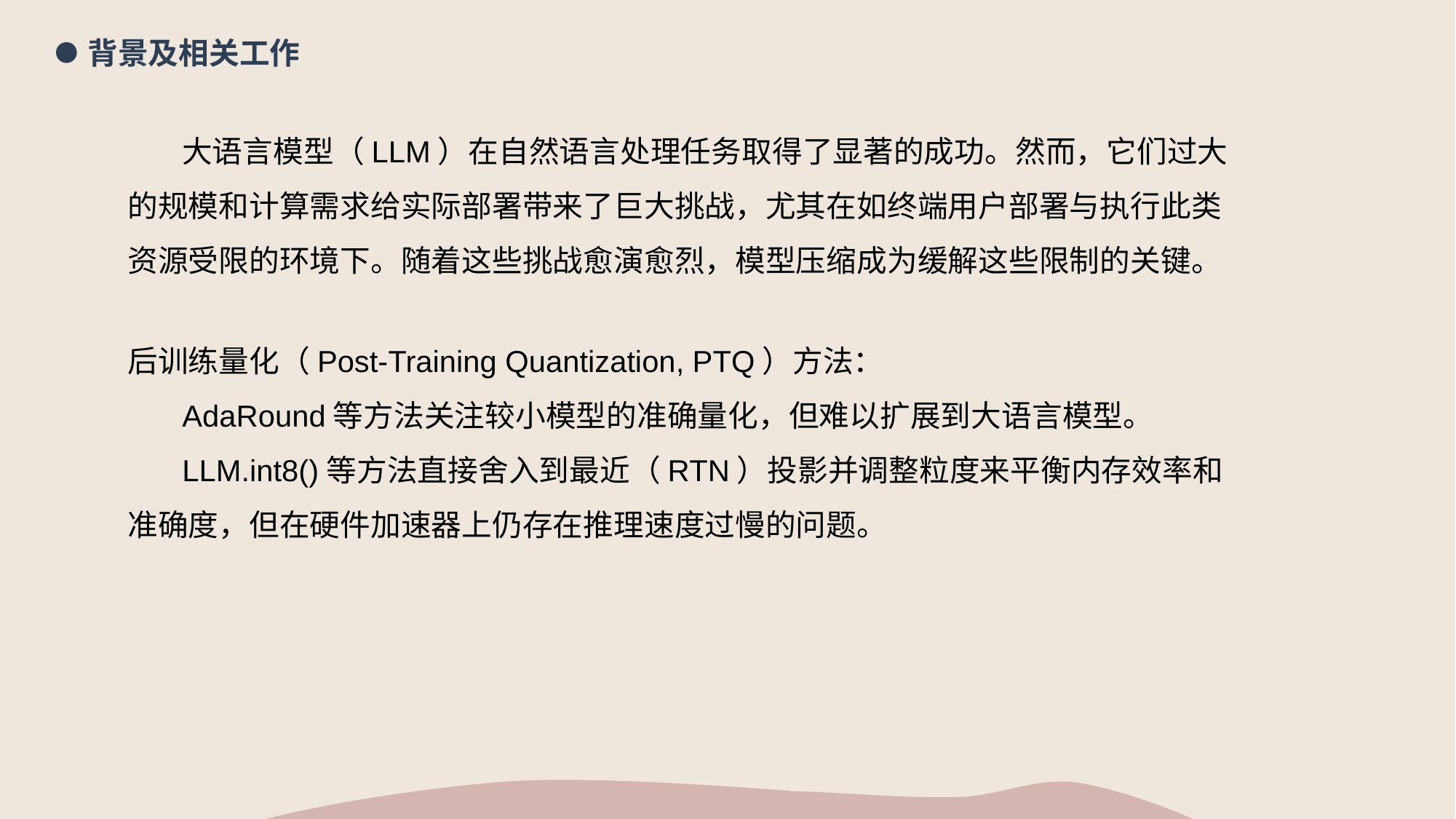

背景及相关工作

       大语言模型（LLM）在自然语言处理任务取得了显著的成功。然而，它们过大的规模和计算需求给实际部署带来了巨大挑战，尤其在如终端用户部署与执行此类资源受限的环境下。随着这些挑战愈演愈烈，模型压缩成为缓解这些限制的关键。
后训练量化（Post-Training Quantization, PTQ）方法：
AdaRound等方法关注较小模型的准确量化，但难以扩展到大语言模型。
LLM.int8()等方法直接舍入到最近（RTN）投影并调整粒度来平衡内存效率和准确度，但在硬件加速器上仍存在推理速度过慢的问题。